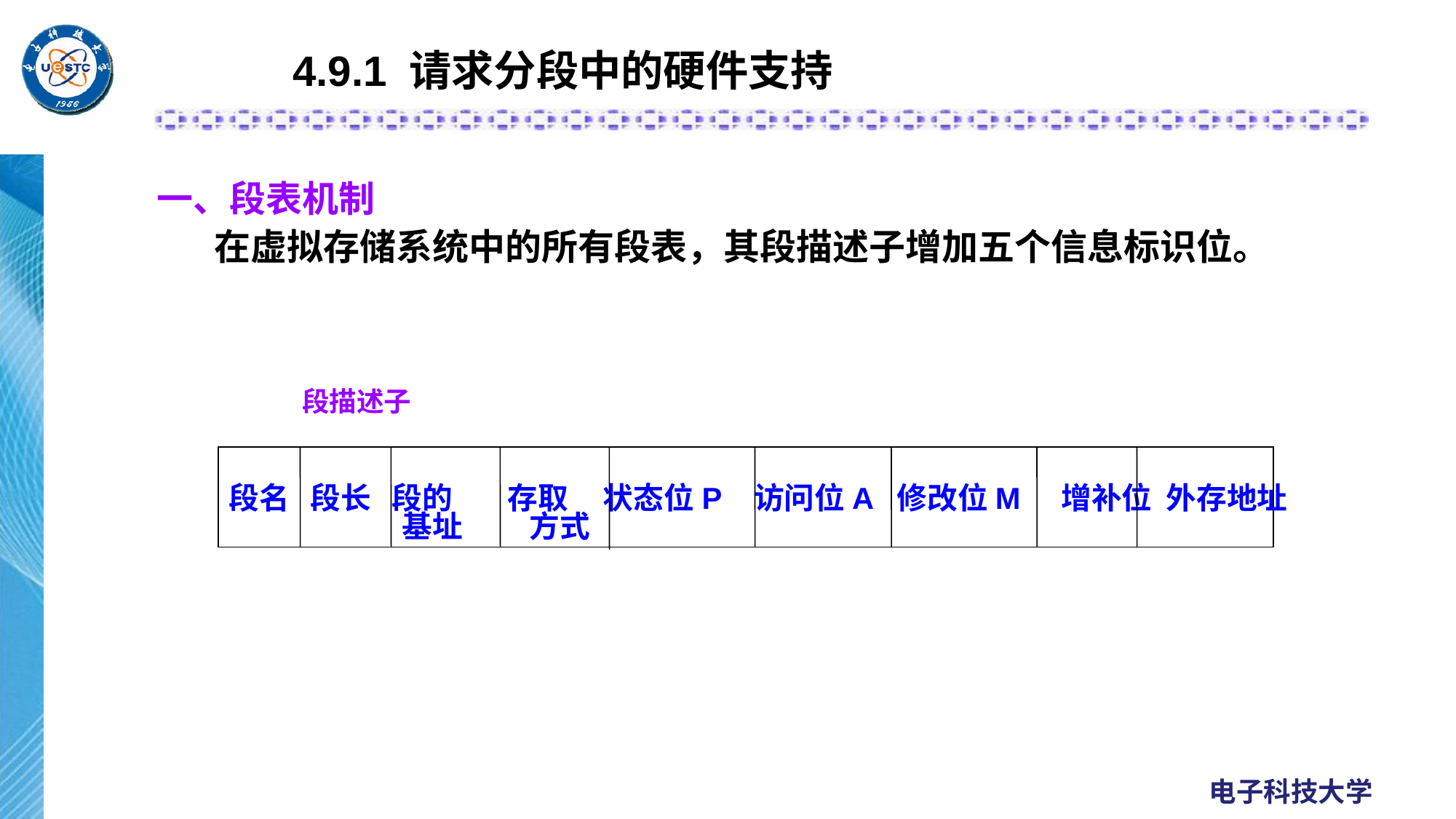

4.9.1 请求分段中的硬件支持
一、段表机制
      在虚拟存储系统中的所有段表，其段描述子增加五个信息标识位。
段描述子
段名   段长   段的        存取     状态位P   访问位A  修改位M    增补位  外存地址

基址
方式